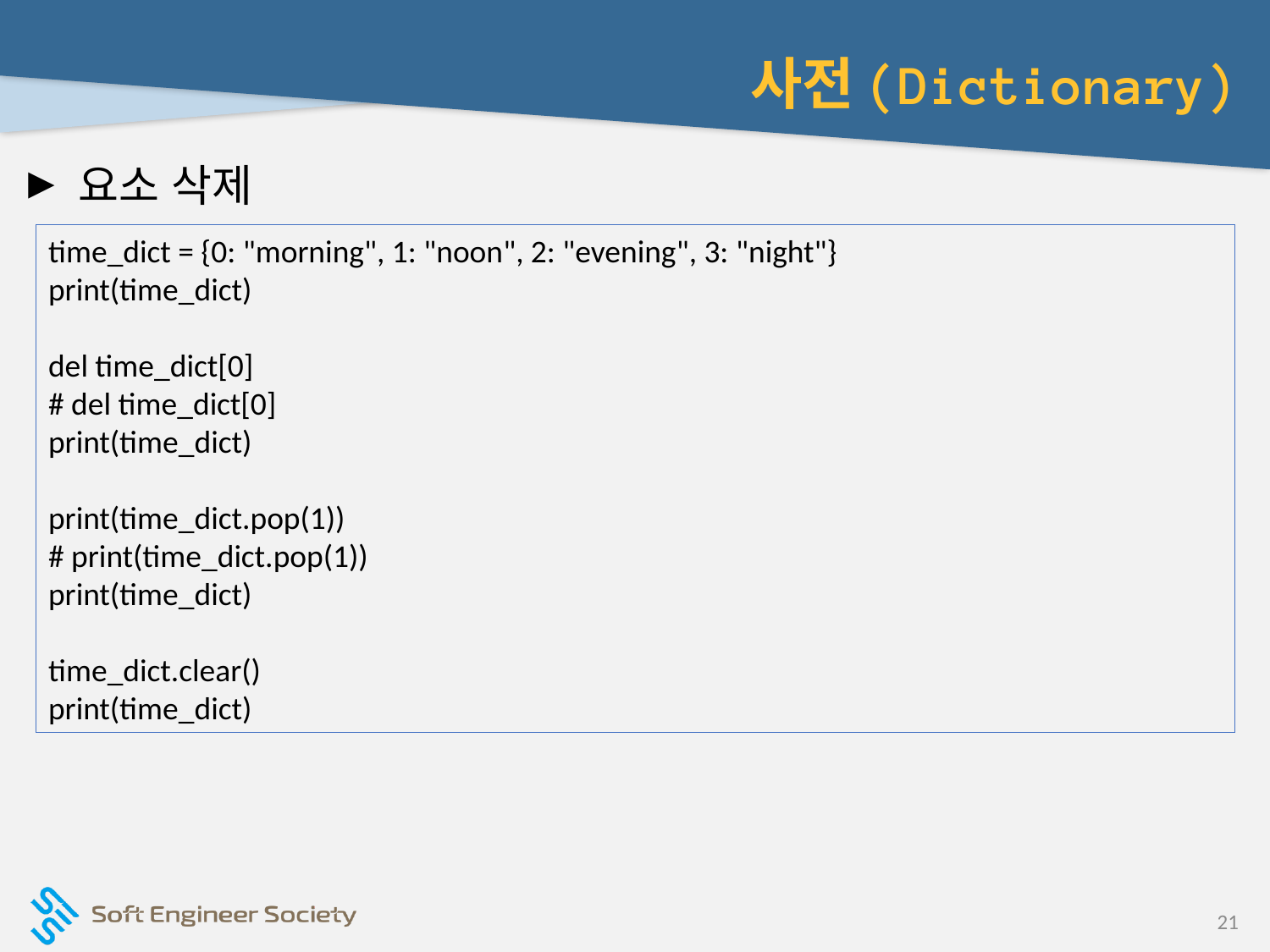

# 사전(Dictionary)
요소 삭제
time_dict = {0: "morning", 1: "noon", 2: "evening", 3: "night"}
print(time_dict)

del time_dict[0]
# del time_dict[0]
print(time_dict)

print(time_dict.pop(1))
# print(time_dict.pop(1))
print(time_dict)

time_dict.clear()
print(time_dict)
21